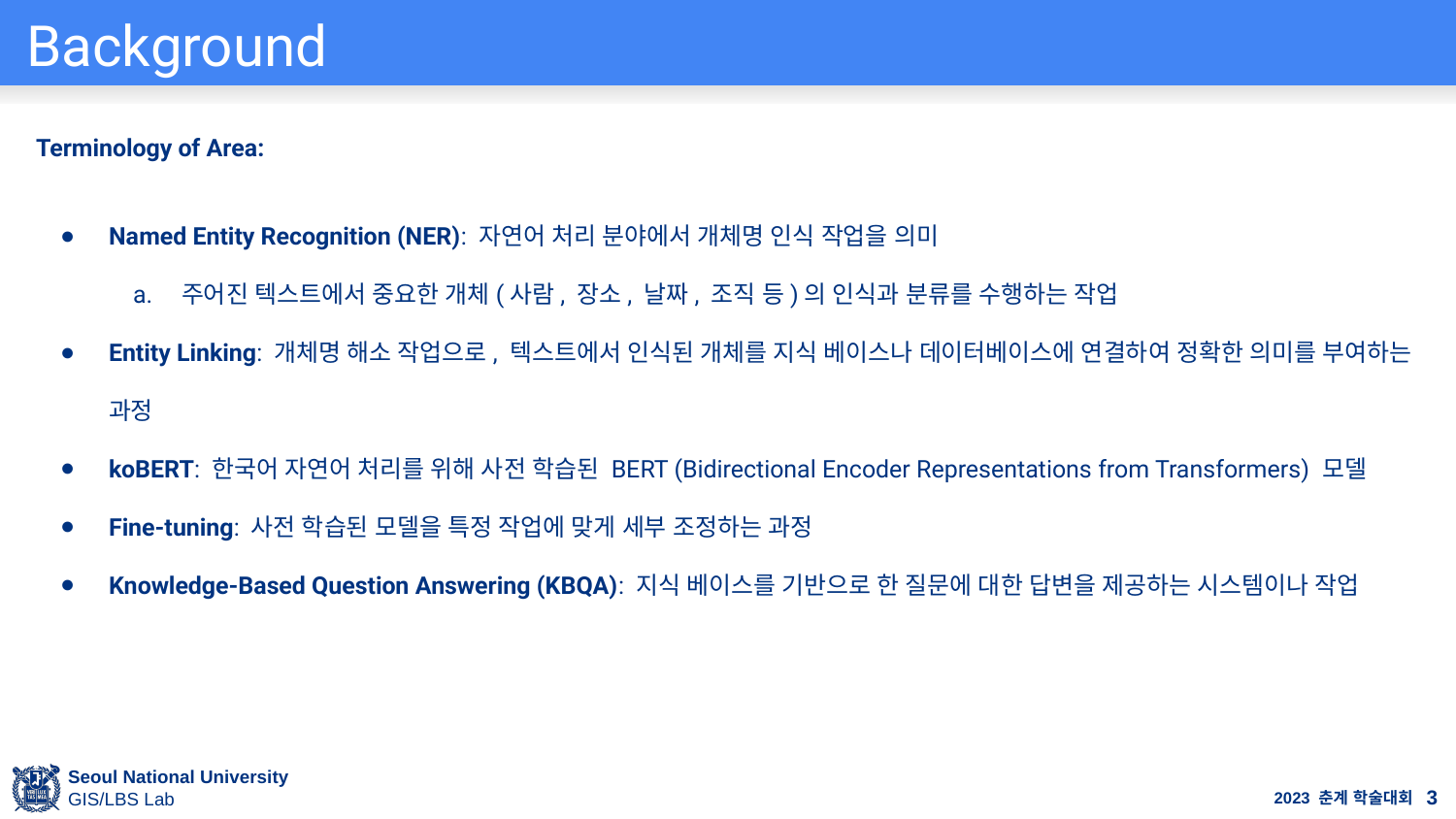

# Background
Terminology of Area:
Named Entity Recognition (NER): 자연어 처리 분야에서 개체명 인식 작업을 의미
주어진 텍스트에서 중요한 개체(사람, 장소, 날짜, 조직 등)의 인식과 분류를 수행하는 작업
Entity Linking: 개체명 해소 작업으로, 텍스트에서 인식된 개체를 지식 베이스나 데이터베이스에 연결하여 정확한 의미를 부여하는 과정
koBERT: 한국어 자연어 처리를 위해 사전 학습된 BERT (Bidirectional Encoder Representations from Transformers) 모델
Fine-tuning: 사전 학습된 모델을 특정 작업에 맞게 세부 조정하는 과정
Knowledge-Based Question Answering (KBQA): 지식 베이스를 기반으로 한 질문에 대한 답변을 제공하는 시스템이나 작업